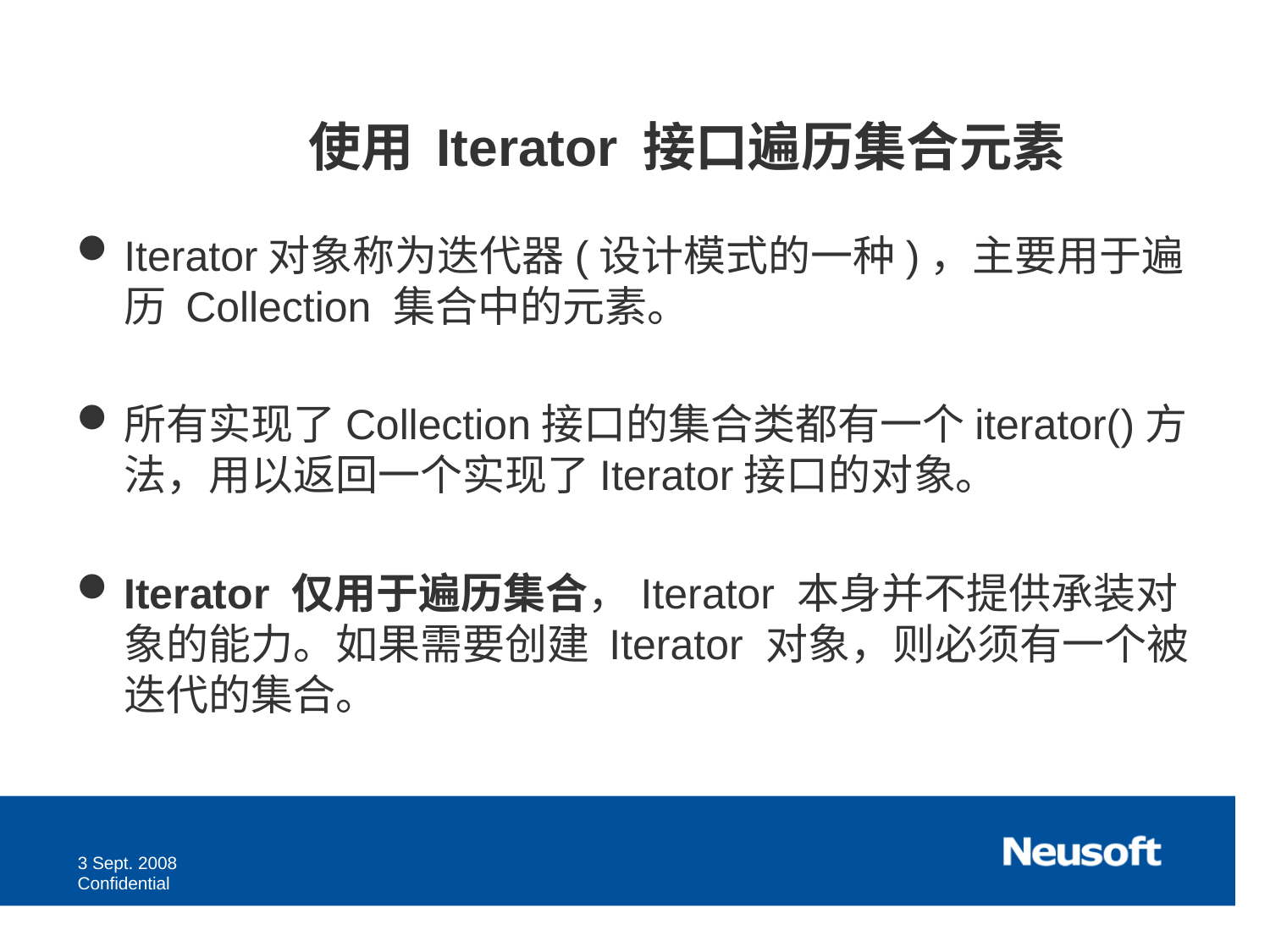

使用 Iterator 接口遍历集合元素
Iterator对象称为迭代器(设计模式的一种)，主要用于遍历 Collection 集合中的元素。

所有实现了Collection接口的集合类都有一个iterator()方法，用以返回一个实现了Iterator接口的对象。

Iterator 仅用于遍历集合，Iterator 本身并不提供承装对象的能力。如果需要创建 Iterator 对象，则必须有一个被迭代的集合。